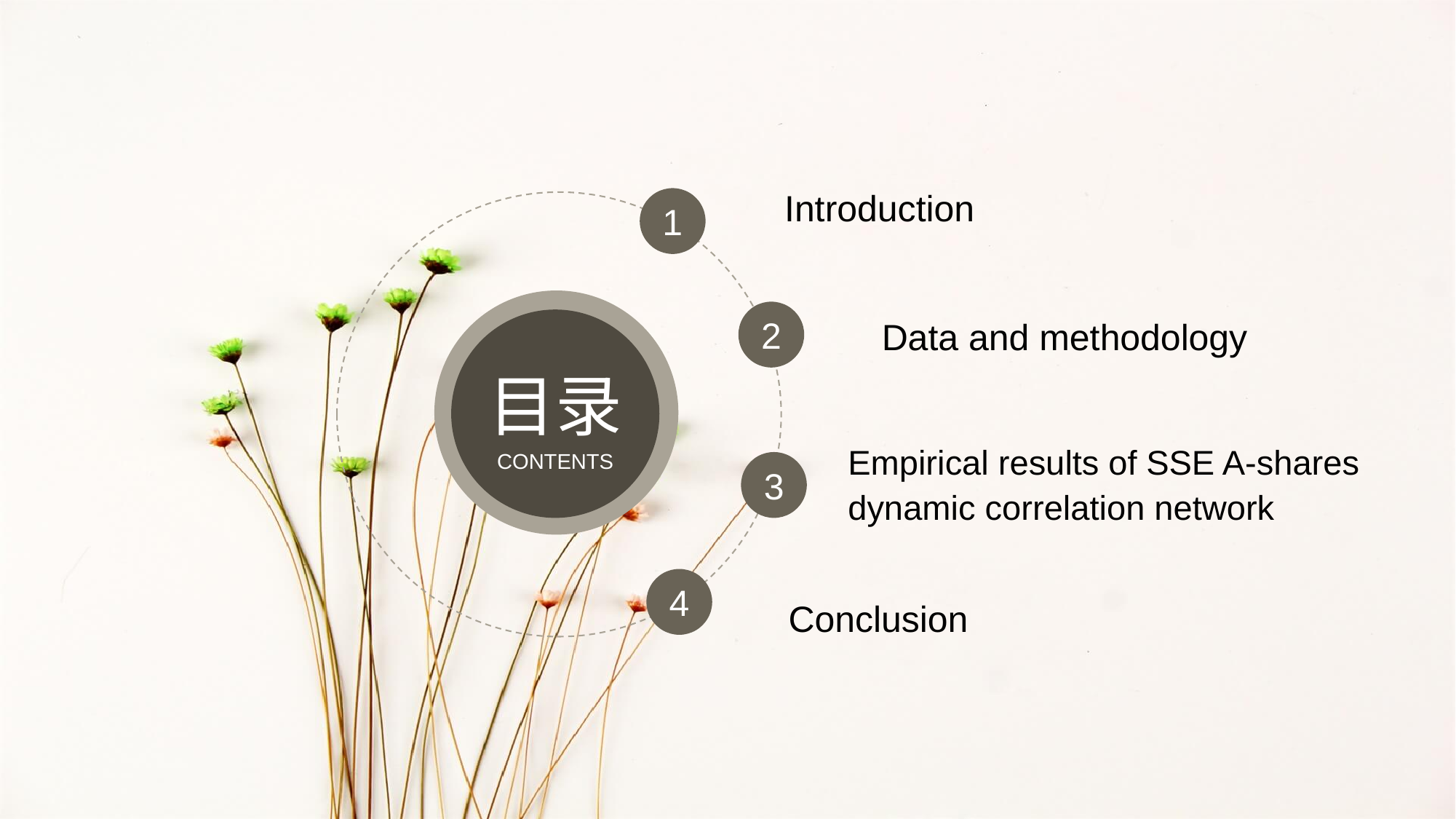

Introduction
1

Data and methodology

2
目录
CONTENTS
Empirical results of SSE A-shares dynamic correlation network
3
4
Conclusion